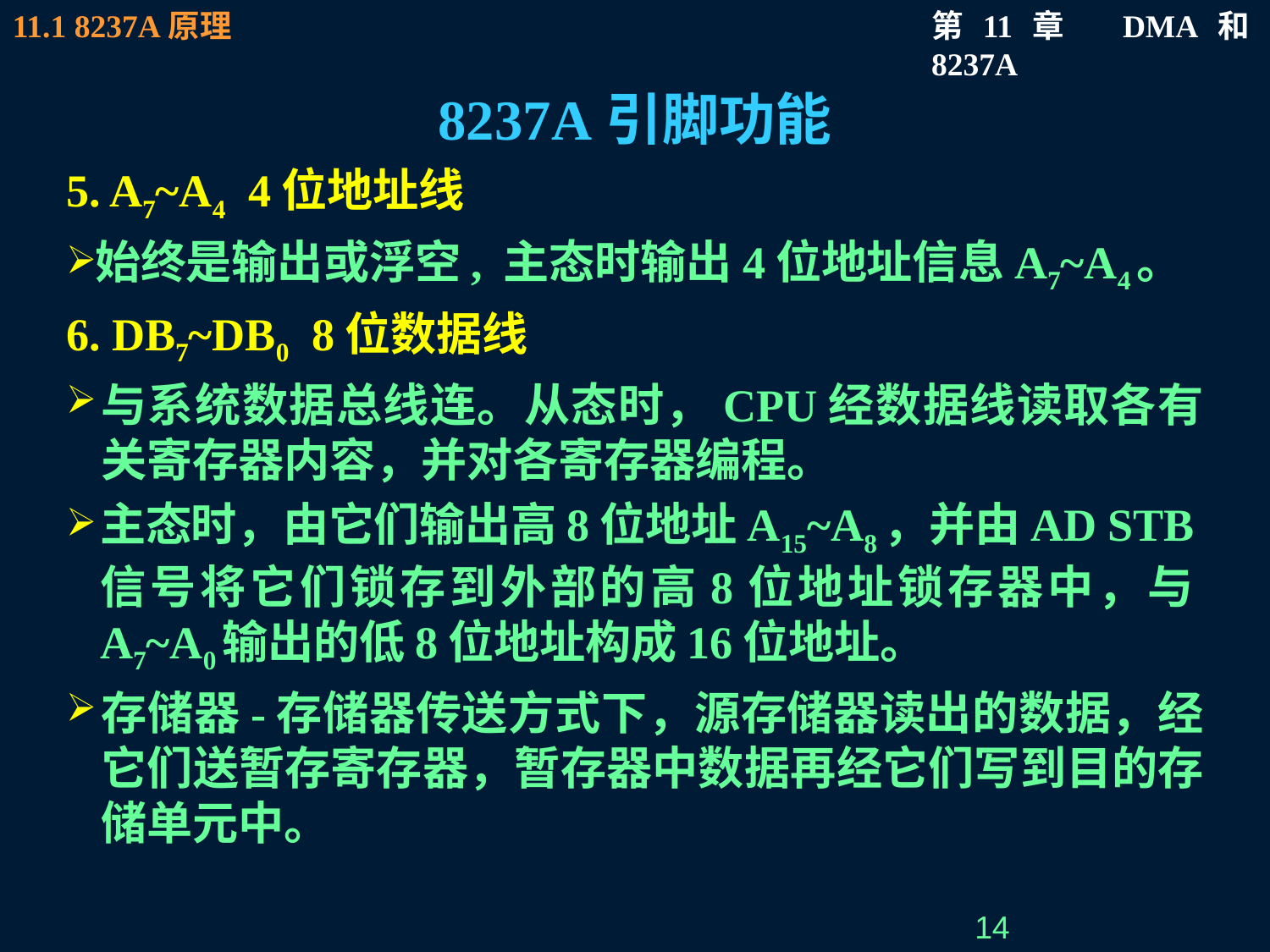

# 8237A引脚功能
5. A7~A4  4位地址线
始终是输出或浮空, 主态时输出4位地址信息A7~A4。
6. DB7~DB0  8位数据线
与系统数据总线连。从态时，CPU经数据线读取各有关寄存器内容，并对各寄存器编程。
主态时，由它们输出高8位地址A15~A8，并由AD STB信号将它们锁存到外部的高8位地址锁存器中，与A7~A0输出的低8位地址构成16位地址。
存储器-存储器传送方式下，源存储器读出的数据，经它们送暂存寄存器，暂存器中数据再经它们写到目的存储单元中。